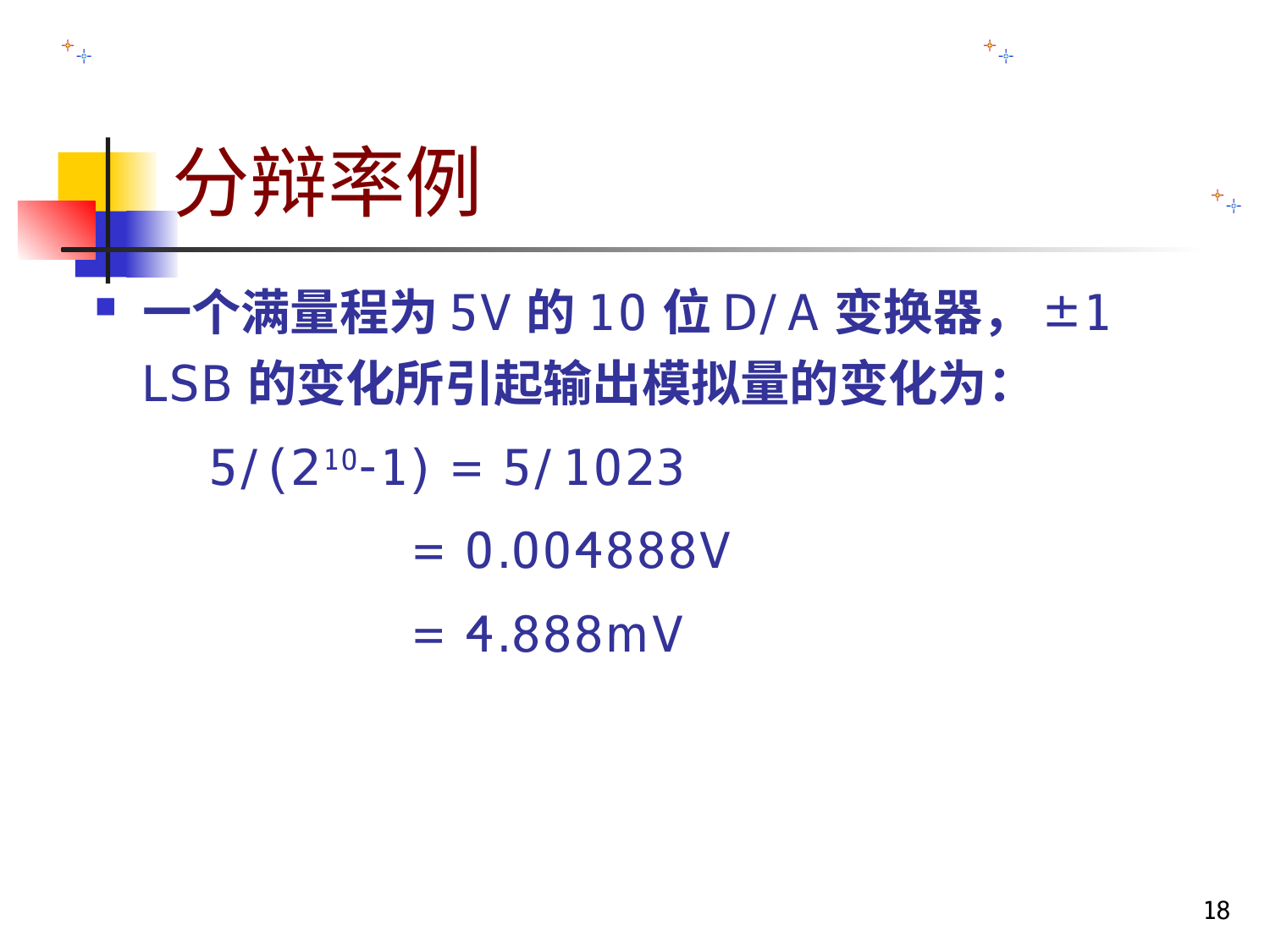

分辩率例
一个满量程为5V的10位D/A变换器，±1 LSB的变化所引起输出模拟量的变化为：
        5/(210-1) = 5/1023
                      = 0.004888V
                      = 4.888mV

18